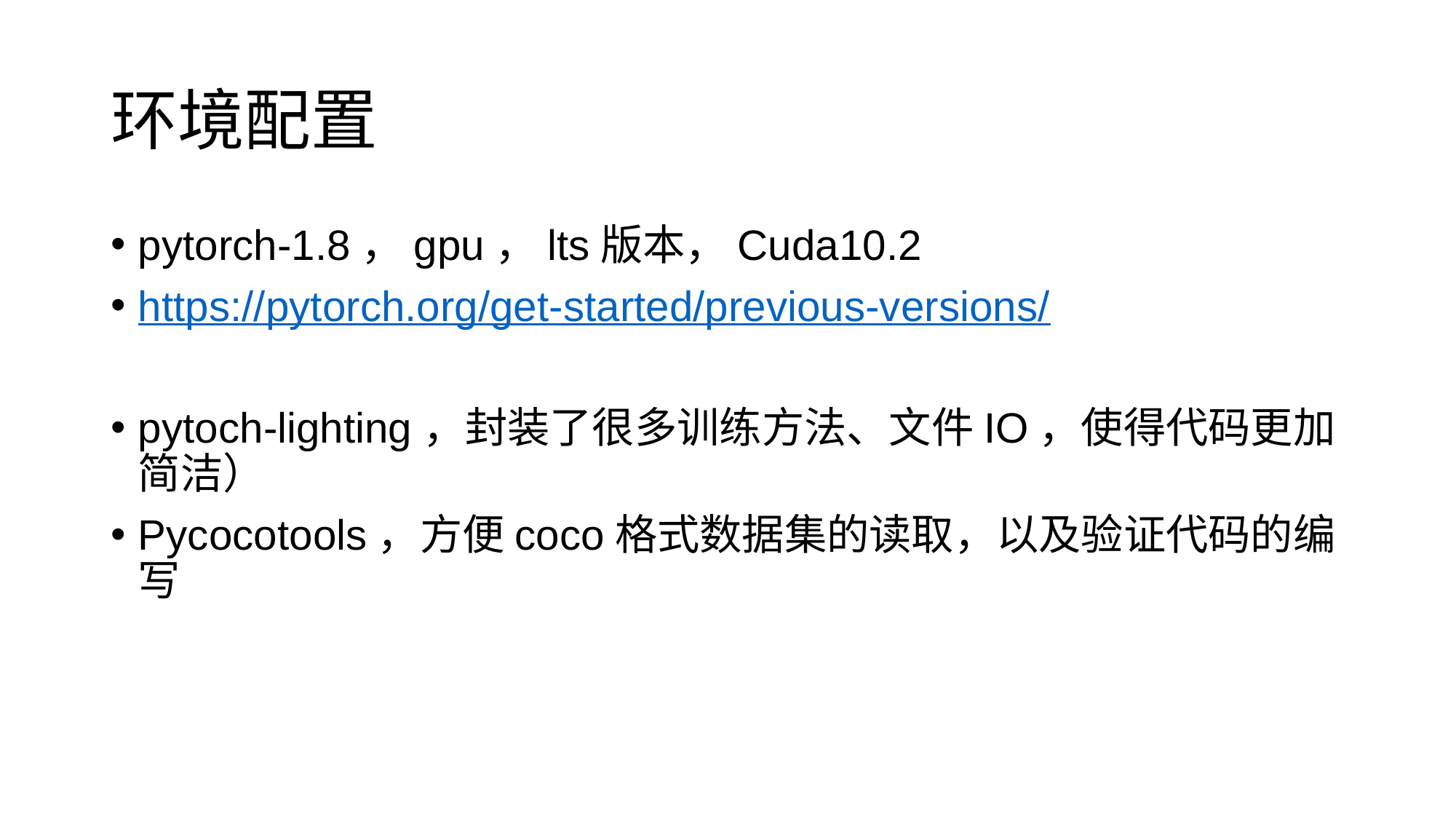

# 环境配置
pytorch-1.8，gpu，lts版本，Cuda10.2
https://pytorch.org/get-started/previous-versions/

pytoch-lighting，封装了很多训练方法、文件IO，使得代码更加简洁）
Pycocotools，方便coco格式数据集的读取，以及验证代码的编写